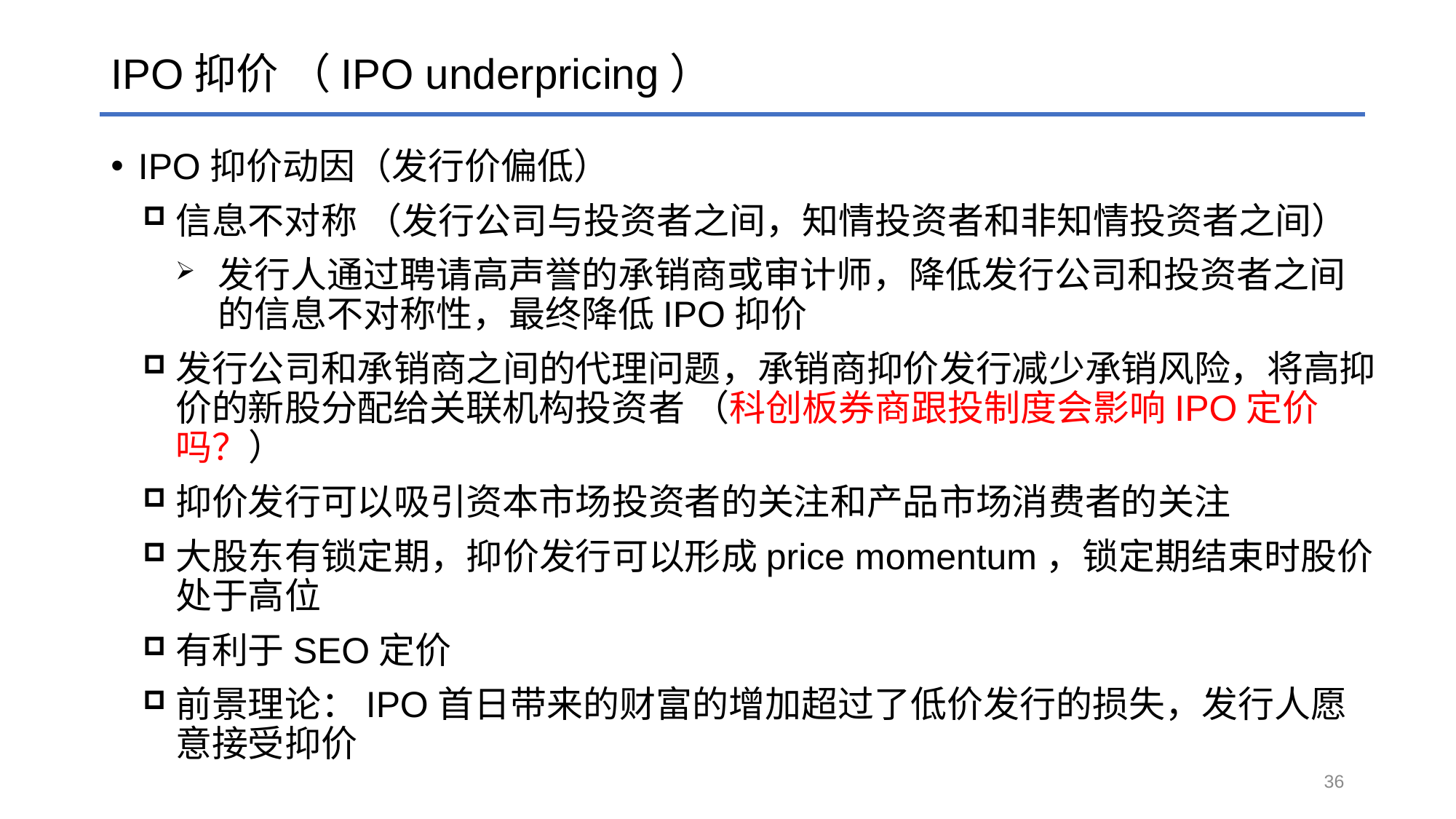

# IPO抑价 （IPO underpricing）
IPO抑价动因（发行价偏低）
信息不对称 （发行公司与投资者之间，知情投资者和非知情投资者之间）
发行人通过聘请高声誉的承销商或审计师，降低发行公司和投资者之间的信息不对称性，最终降低IPO抑价
发行公司和承销商之间的代理问题，承销商抑价发行减少承销风险，将高抑价的新股分配给关联机构投资者 （科创板券商跟投制度会影响IPO定价吗？）
抑价发行可以吸引资本市场投资者的关注和产品市场消费者的关注
大股东有锁定期，抑价发行可以形成price momentum，锁定期结束时股价处于高位
有利于SEO定价
前景理论：IPO首日带来的财富的增加超过了低价发行的损失，发行人愿意接受抑价
36